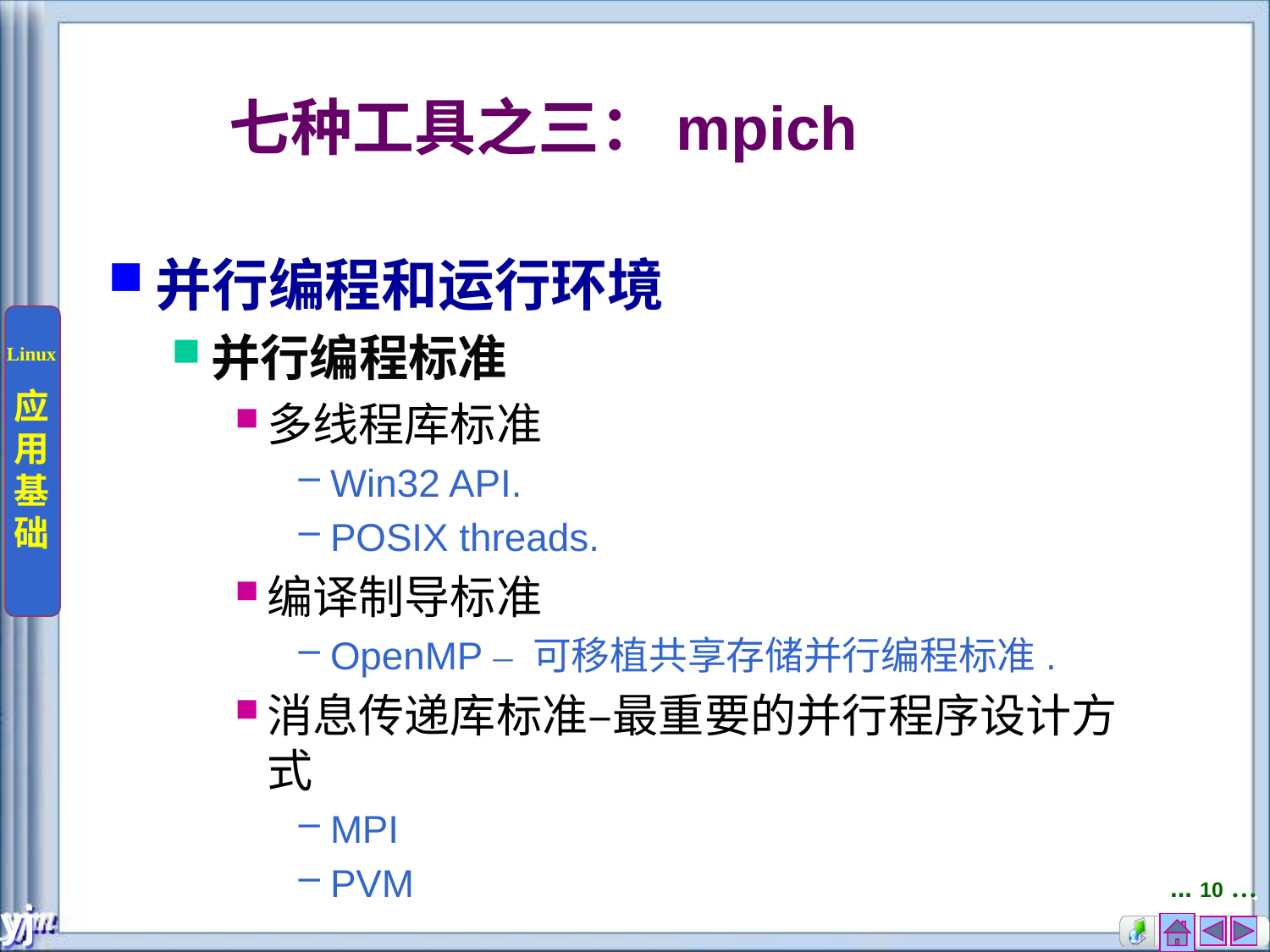

# 七种工具之三：mpich
并行编程和运行环境
并行编程标准
多线程库标准
Win32 API.
POSIX threads.
编译制导标准
OpenMP – 可移植共享存储并行编程标准.
消息传递库标准–最重要的并行程序设计方式
MPI
PVM
... 10 …